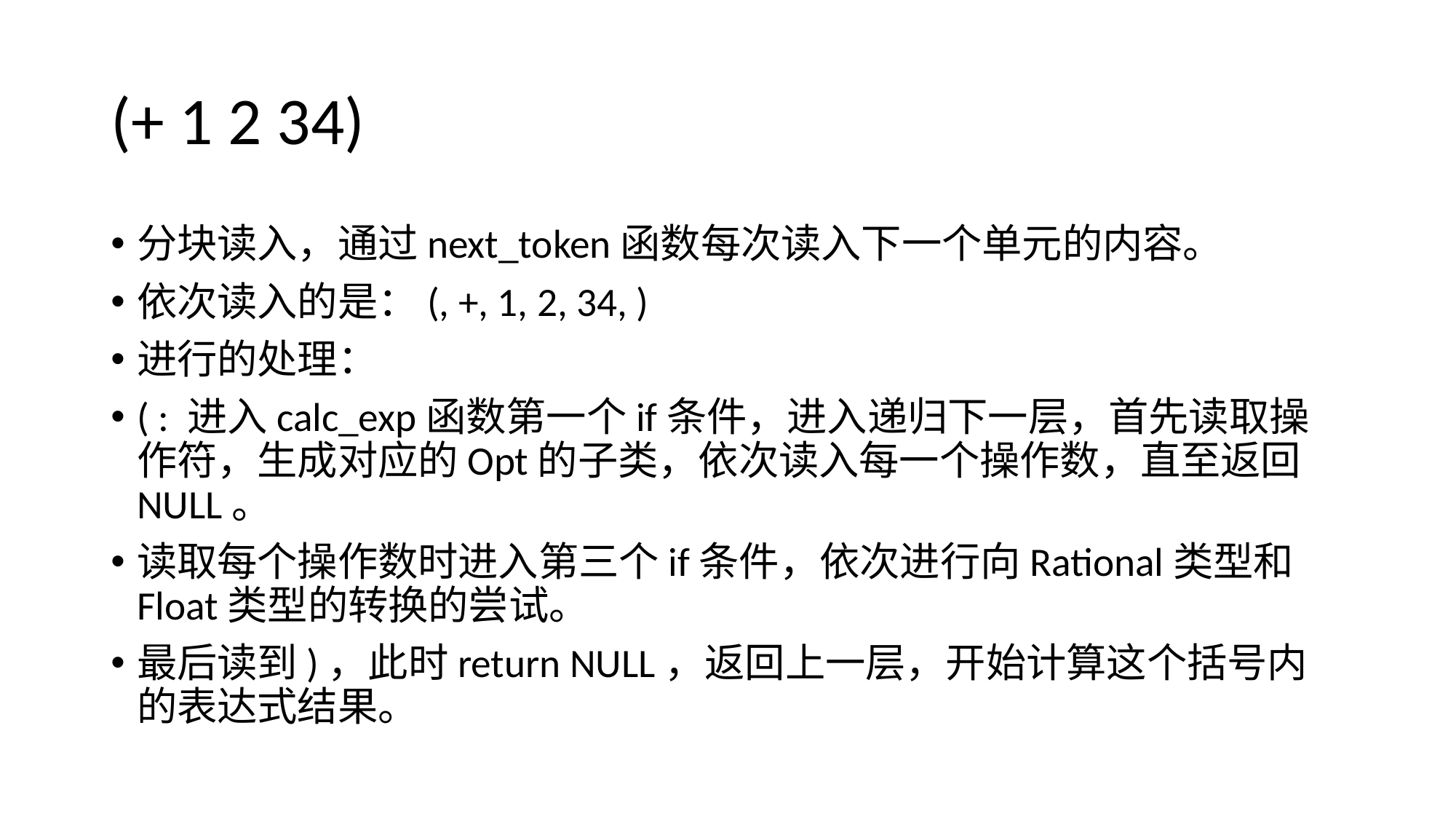

# (+ 1 2 34)
分块读入，通过next_token函数每次读入下一个单元的内容。
依次读入的是：(, +, 1, 2, 34, )
进行的处理：
( : 进入calc_exp函数第一个if条件，进入递归下一层，首先读取操作符，生成对应的Opt的子类，依次读入每一个操作数，直至返回NULL。
读取每个操作数时进入第三个if条件，依次进行向Rational类型和Float类型的转换的尝试。
最后读到)，此时return NULL，返回上一层，开始计算这个括号内的表达式结果。